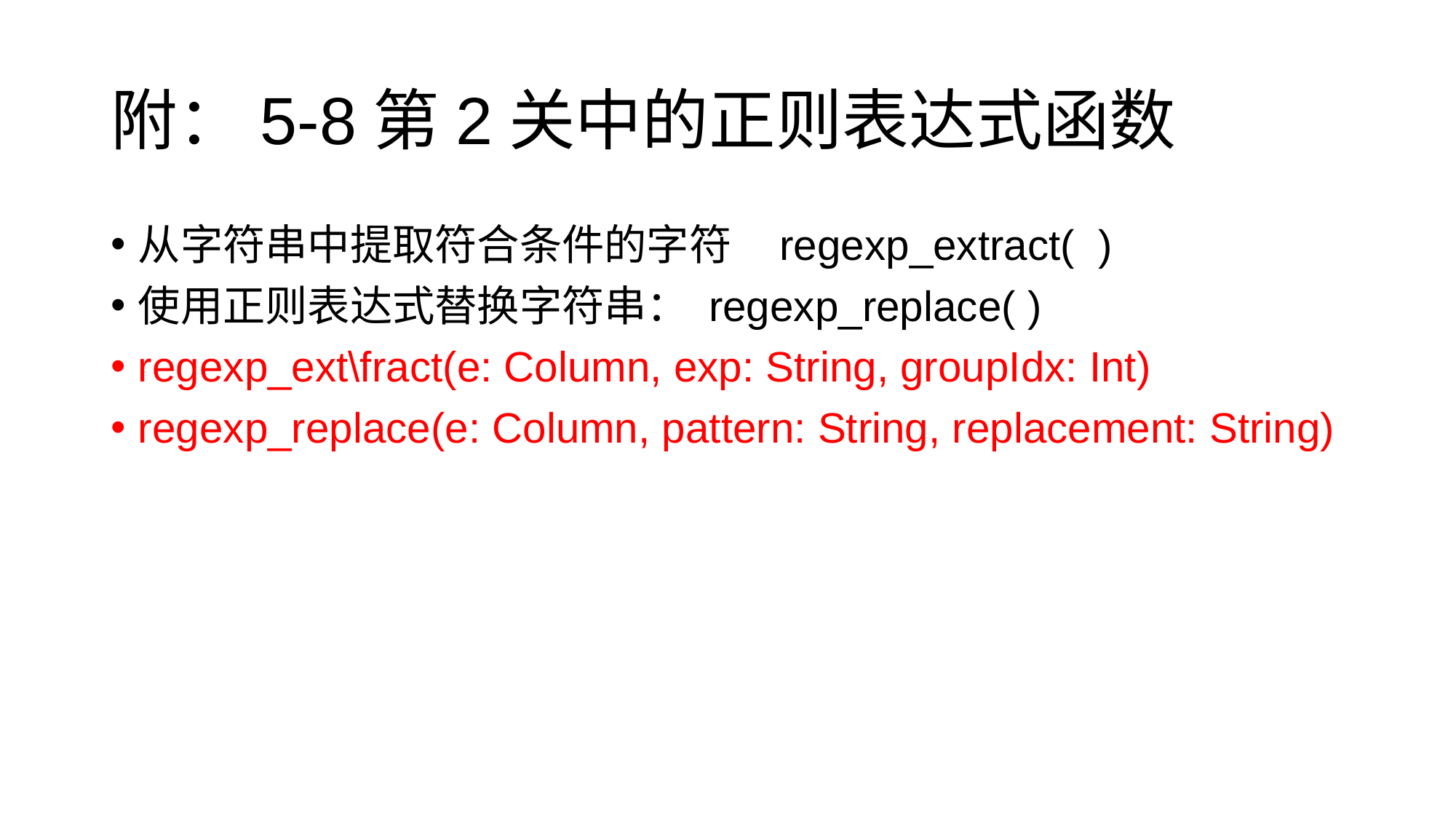

# 附：5-8第2关中的正则表达式函数
从字符串中提取符合条件的字符    regexp_extract(  )
使用正则表达式替换字符串： regexp_replace( )
regexp_ext\fract(e: Column, exp: String, groupIdx: Int)
regexp_replace(e: Column, pattern: String, replacement: String)